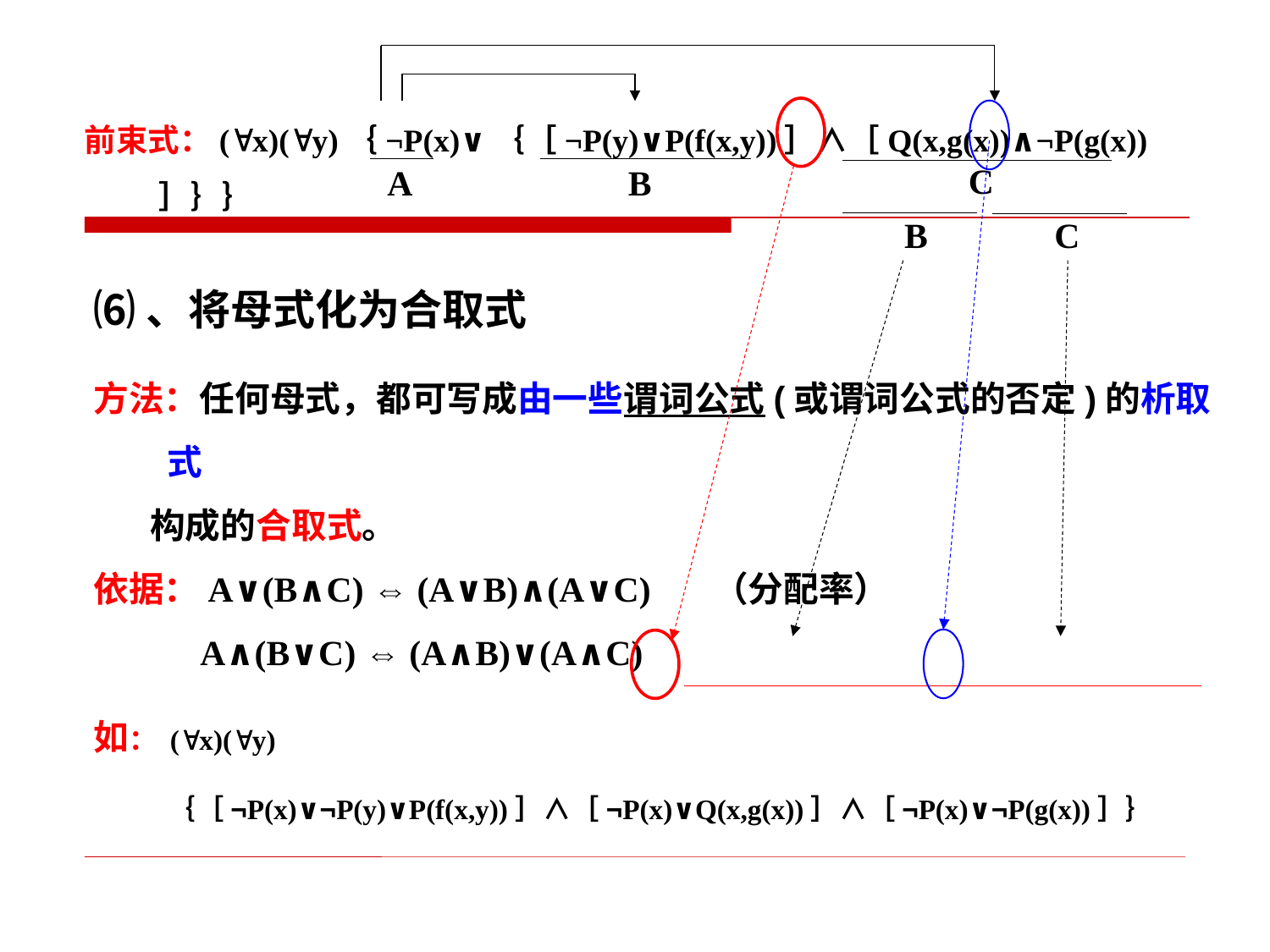

前束式：(∀x)(∀y)｛¬P(x)∨｛［¬P(y)∨P(f(x,y))］∧［Q(x,g(x))∧¬P(g(x))］｝｝
A
B
C
B
C
⑹、将母式化为合取式
方法：任何母式，都可写成由一些谓词公式(或谓词公式的否定)的析取式
      构成的合取式。
依据：A∨(B∧C) ⇔ (A∨B)∧(A∨C)      （分配率）
            A∧(B∨C) ⇔ (A∧B)∨(A∧C)
如： (∀x)(∀y)｛［¬P(x)∨¬P(y)∨P(f(x,y))］∧［¬P(x)∨Q(x,g(x))］∧［¬P(x)∨¬P(g(x))］｝